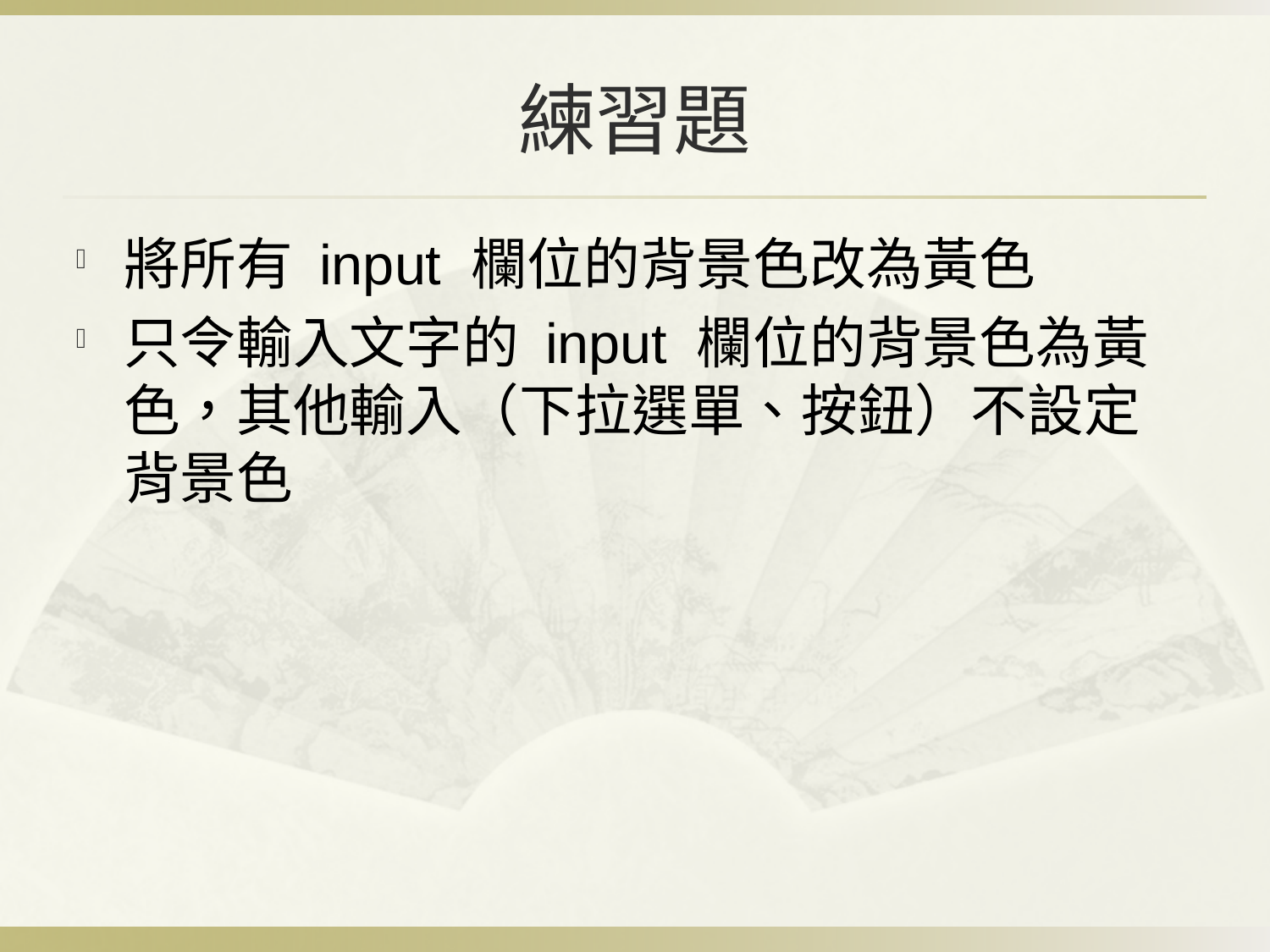

# 練習題
將所有 input 欄位的背景色改為黃色
只令輸入文字的 input 欄位的背景色為黃色，其他輸入（下拉選單、按鈕）不設定背景色